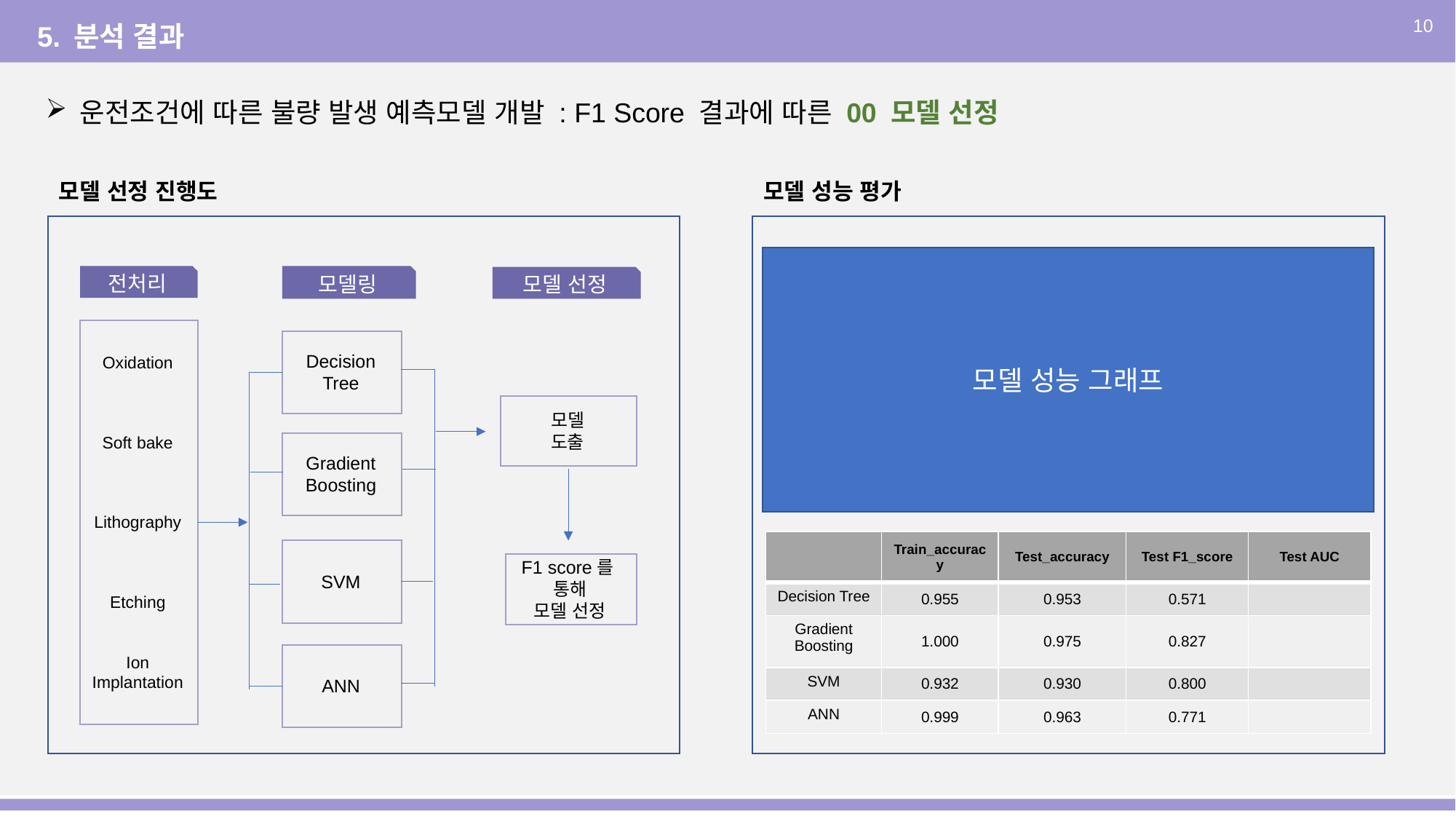

10
5. 분석 결과

운전조건에 따른 불량 발생 예측모델 개발 : F1 Score 결과에 따른 00 모델 선정
모델 성능 평가
모델 선정 진행도

모델 성능 그래프
전처리
모델링
모델 선정
Oxidation

Soft bake

Lithography

Etching

Ion Implantation
Decision Tree
모델
도출
Gradient Boosting
|  | Train\_accuracy | Test\_accuracy | Test F1\_score | Test AUC |
| --- | --- | --- | --- | --- |
| Decision Tree | 0.955 | 0.953 | 0.571 |  |
| Gradient Boosting | 1.000 | 0.975 | 0.827 |  |
| SVM | 0.932 | 0.930 | 0.800 |  |
| ANN | 0.999 | 0.963 | 0.771 |  |
SVM
F1 score를
통해
모델 선정
ANN